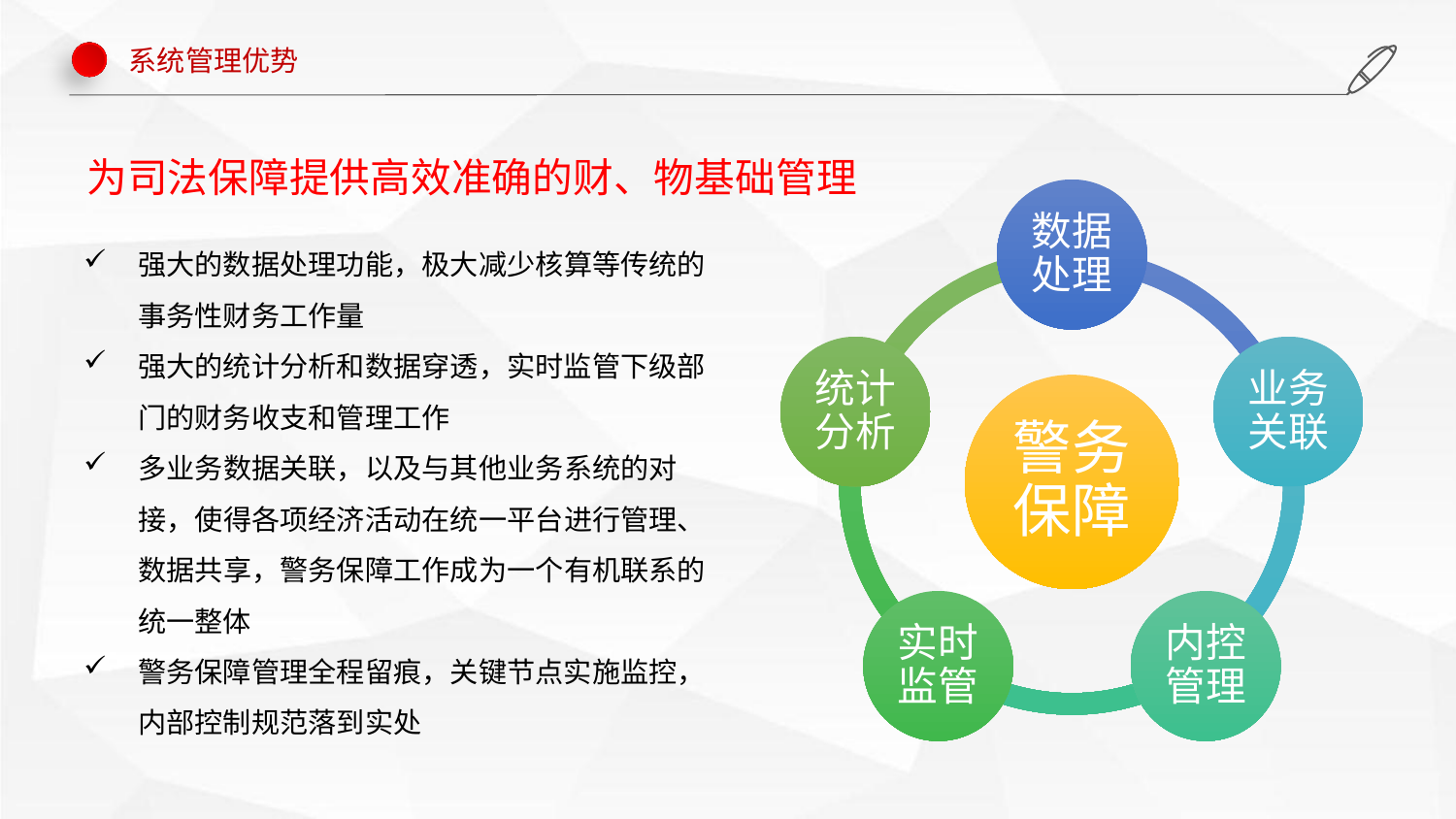

系统管理优势

为司法保障提供高效准确的财、物基础管理
警务
保障
数据处理
业务关联
内控管理
实时监管
统计分析
强大的数据处理功能，极大减少核算等传统的事务性财务工作量
强大的统计分析和数据穿透，实时监管下级部门的财务收支和管理工作
多业务数据关联，以及与其他业务系统的对接，使得各项经济活动在统一平台进行管理、数据共享，警务保障工作成为一个有机联系的统一整体
警务保障管理全程留痕，关键节点实施监控，内部控制规范落到实处